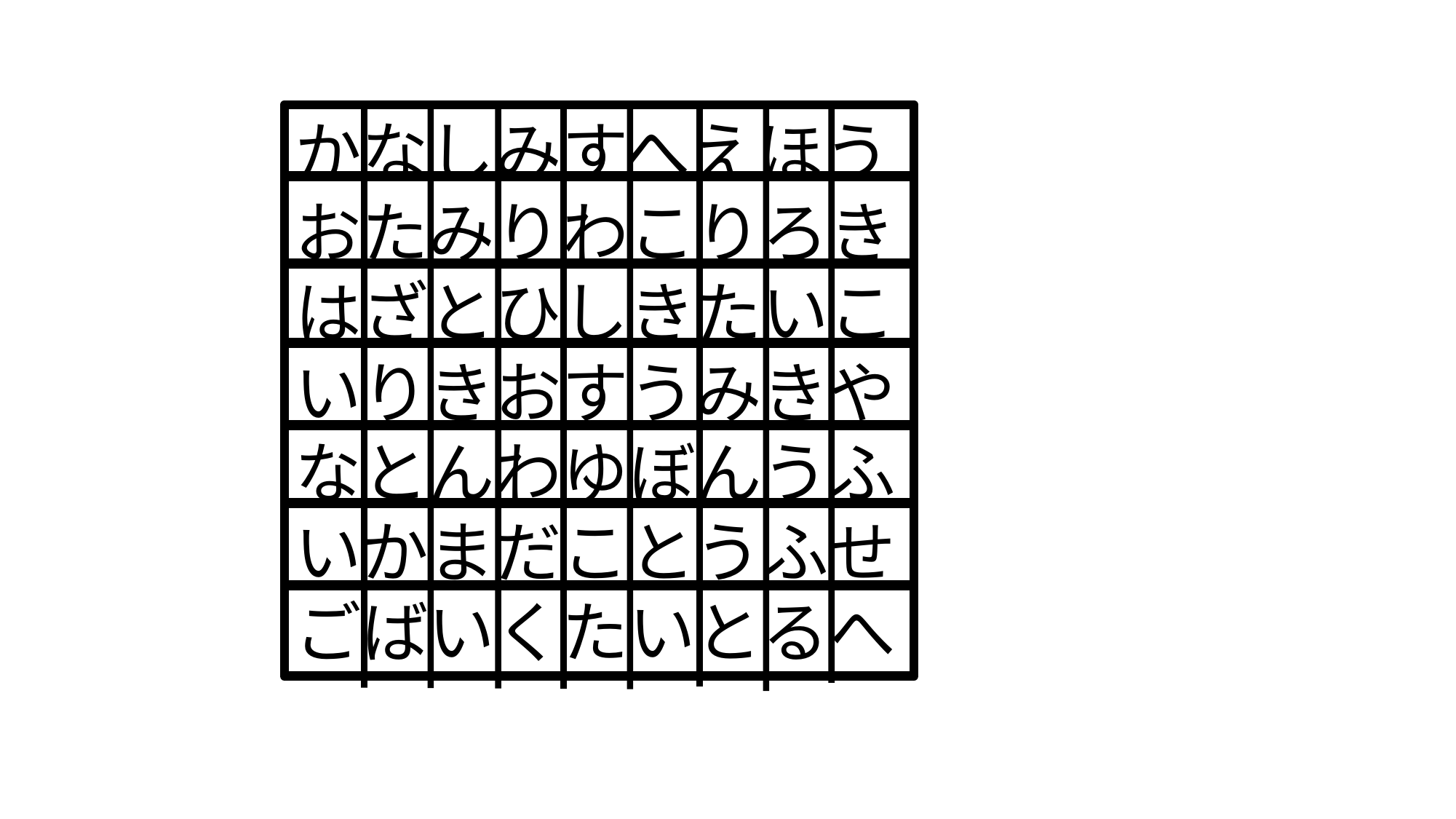

かなしみすへえほう
おたみりわこりろき
はざとひしきたいこ
いりきおすうみきや
なとんわゆぼんうふ
いかまだことうふせ
ごばいくたいとるへ